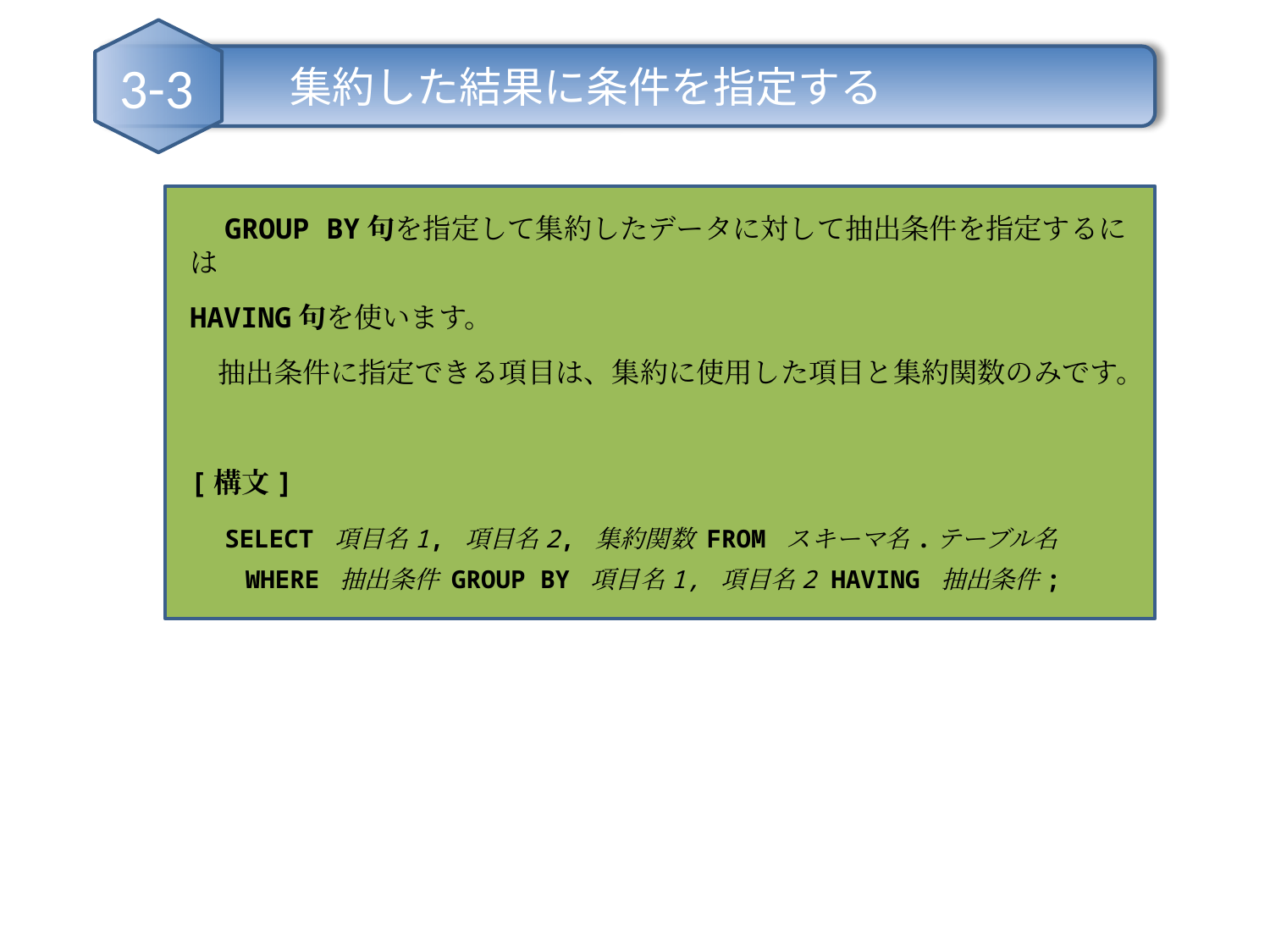

集約した結果に条件を指定する
3-3
　GROUP BY句を指定して集約したデータに対して抽出条件を指定するには
HAVING句を使います。
　抽出条件に指定できる項目は、集約に使用した項目と集約関数のみです。

[構文]
　SELECT 項目名1, 項目名2, 集約関数 FROM スキーマ名.テーブル名
　　WHERE 抽出条件 GROUP BY 項目名1, 項目名2 HAVING 抽出条件;